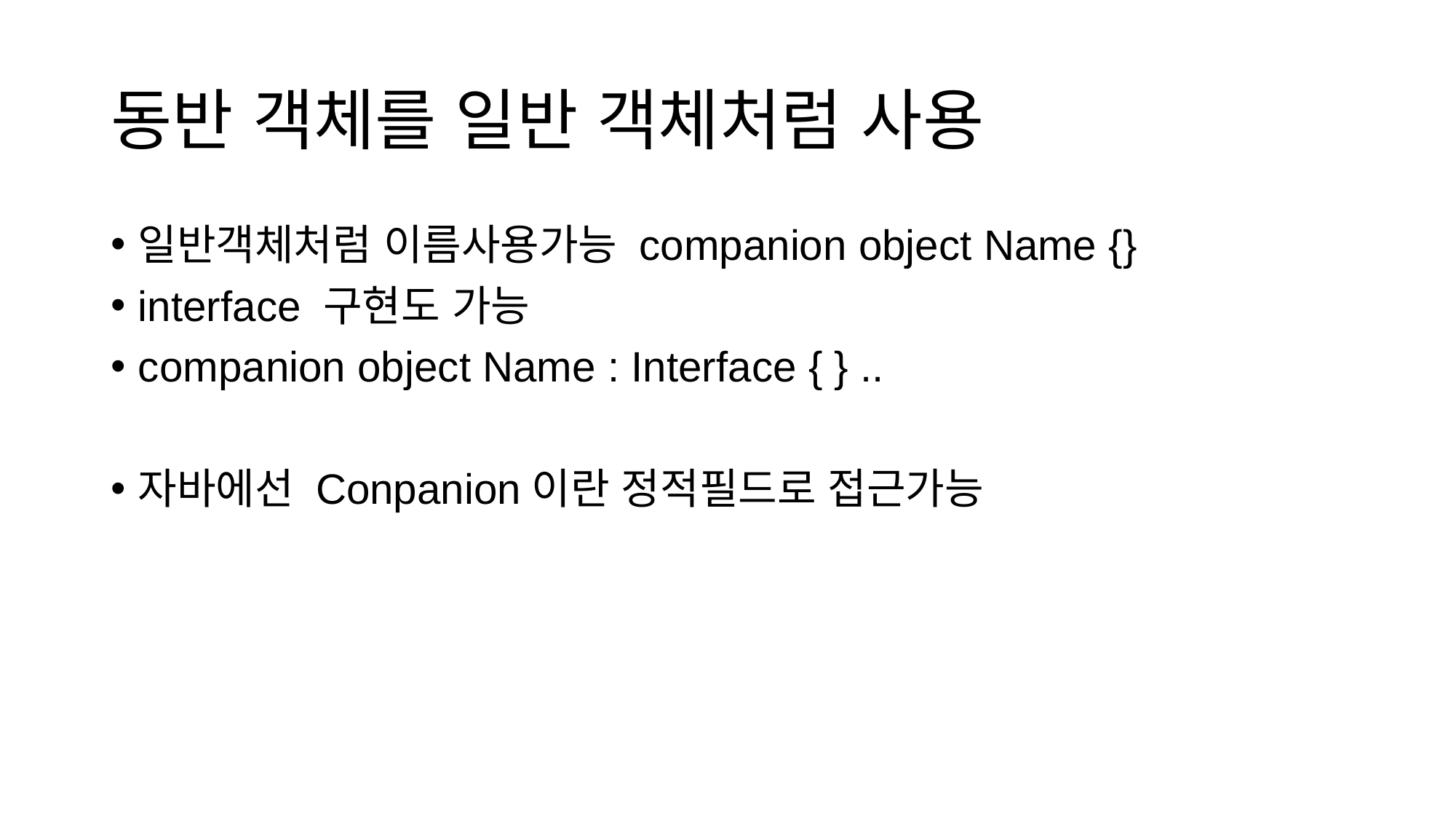

# 동반 객체를 일반 객체처럼 사용
일반객체처럼 이름사용가능 companion object Name {}
interface 구현도 가능
companion object Name : Interface { } ..

자바에선 Conpanion이란 정적필드로 접근가능